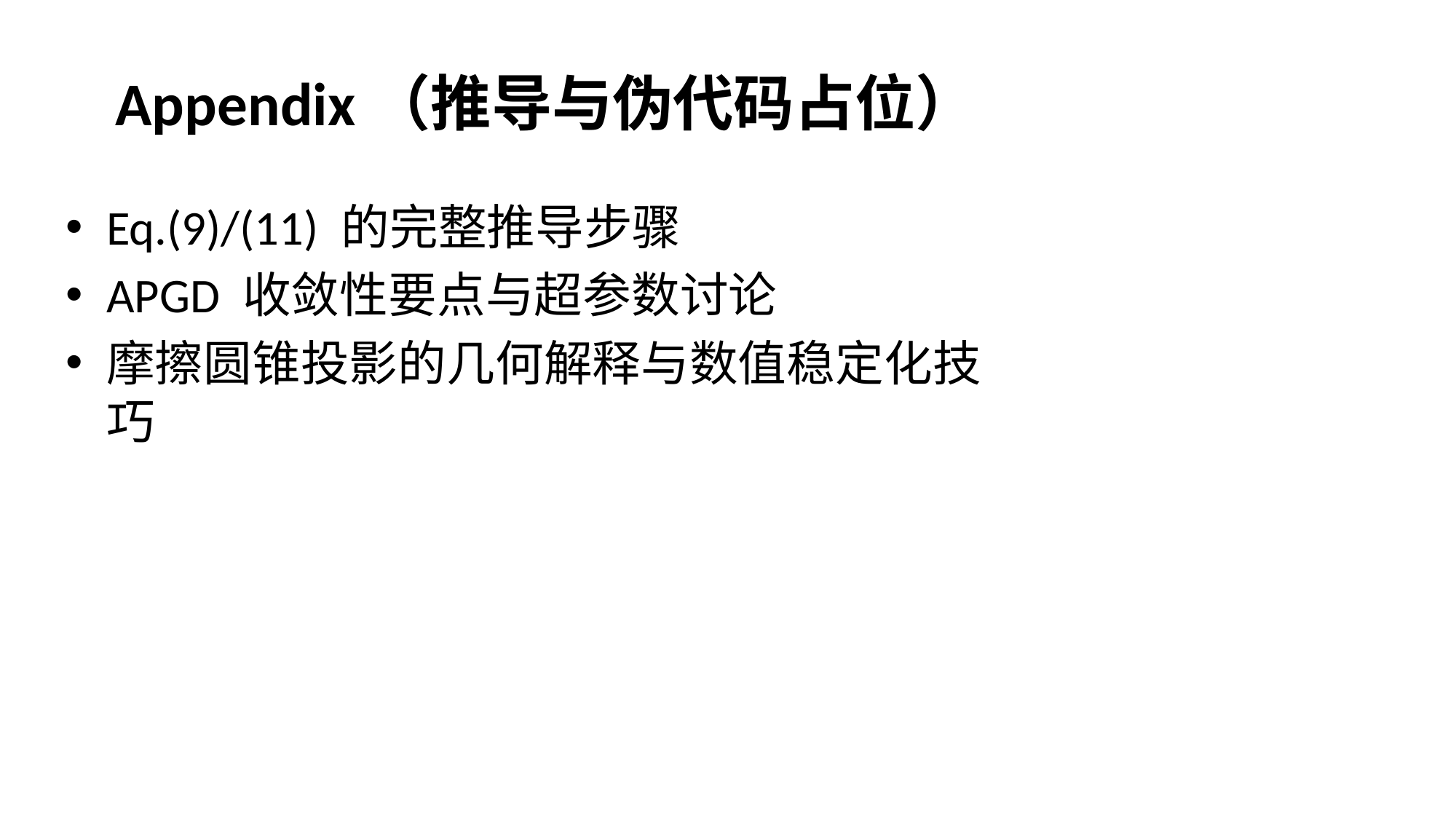

# Appendix（推导与伪代码占位）
Eq.(9)/(11) 的完整推导步骤
APGD 收敛性要点与超参数讨论
摩擦圆锥投影的几何解释与数值稳定化技巧